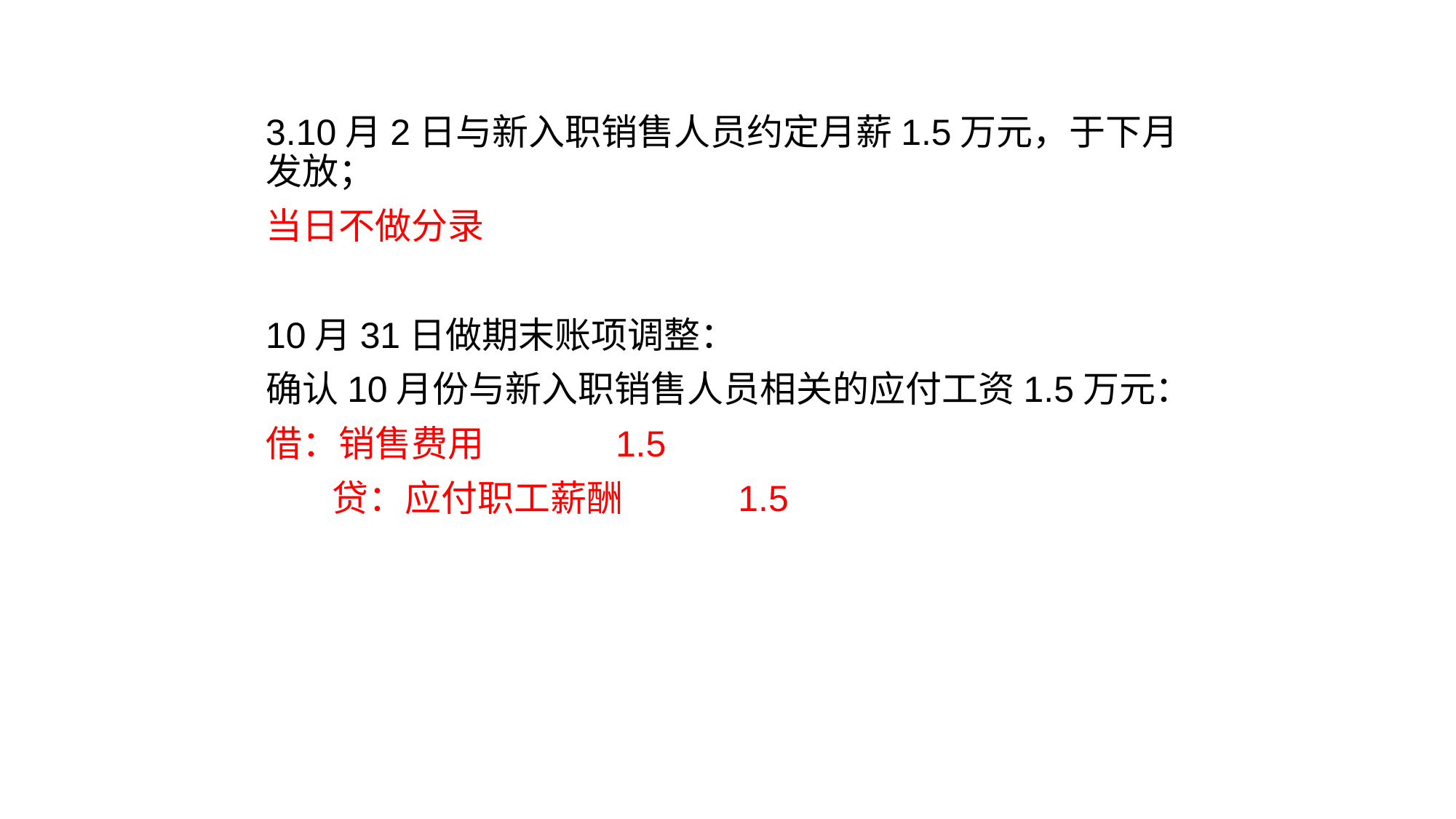

3.10月2日与新入职销售人员约定月薪1.5万元，于下月发放；
当日不做分录

10月31日做期末账项调整：
确认10月份与新入职销售人员相关的应付工资1.5万元：
借：销售费用               1.5
       贷：应付职工薪酬             1.5